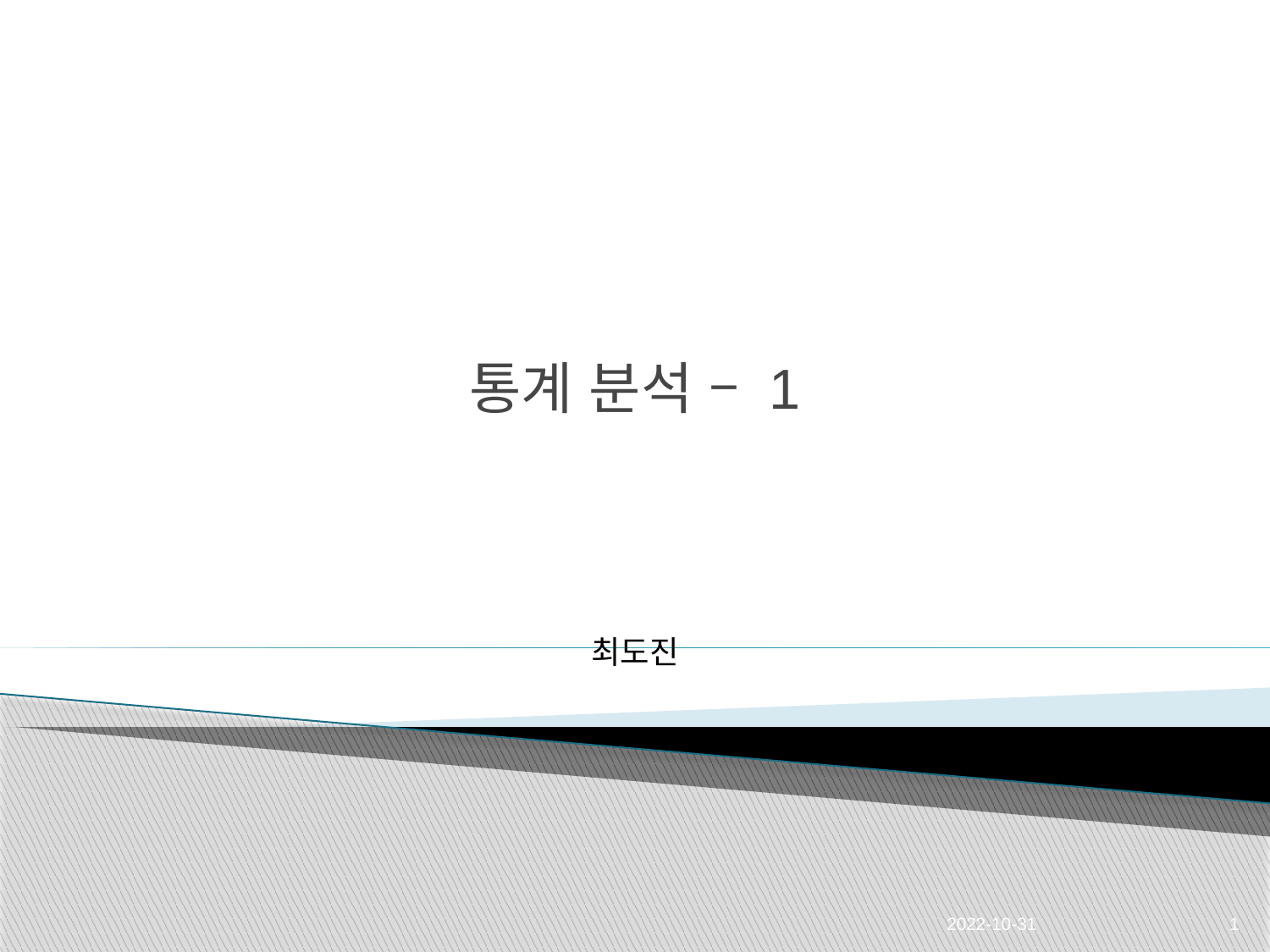

# 통계 분석 – 1
최도진
2022-10-31
1